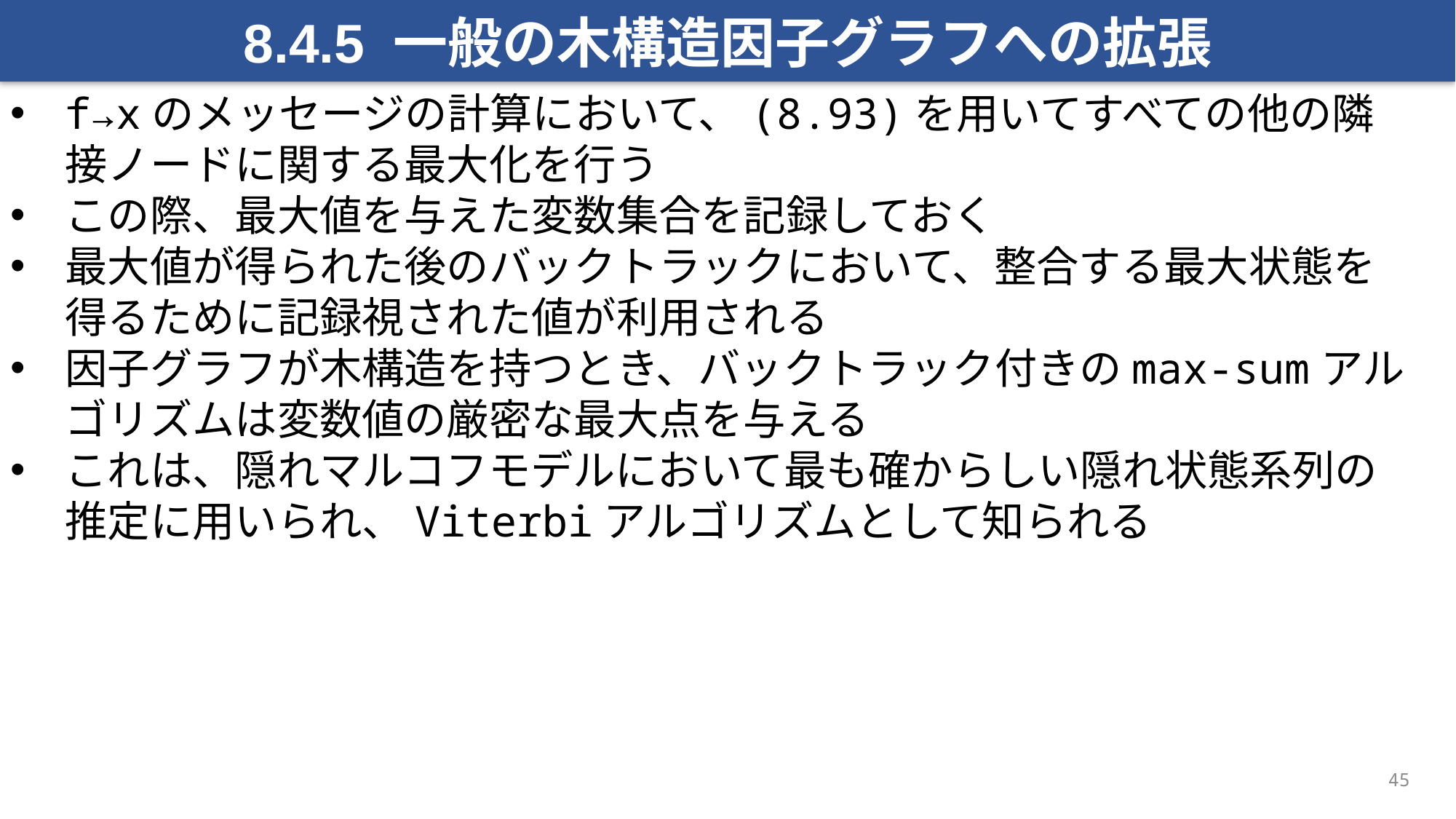

8.4.5 一般の木構造因子グラフへの拡張
f→xのメッセージの計算において、(8.93)を用いてすべての他の隣接ノードに関する最大化を行う
この際、最大値を与えた変数集合を記録しておく
最大値が得られた後のバックトラックにおいて、整合する最大状態を得るために記録視された値が利用される
因子グラフが木構造を持つとき、バックトラック付きのmax-sumアルゴリズムは変数値の厳密な最大点を与える
これは、隠れマルコフモデルにおいて最も確からしい隠れ状態系列の推定に用いられ、Viterbiアルゴリズムとして知られる
45